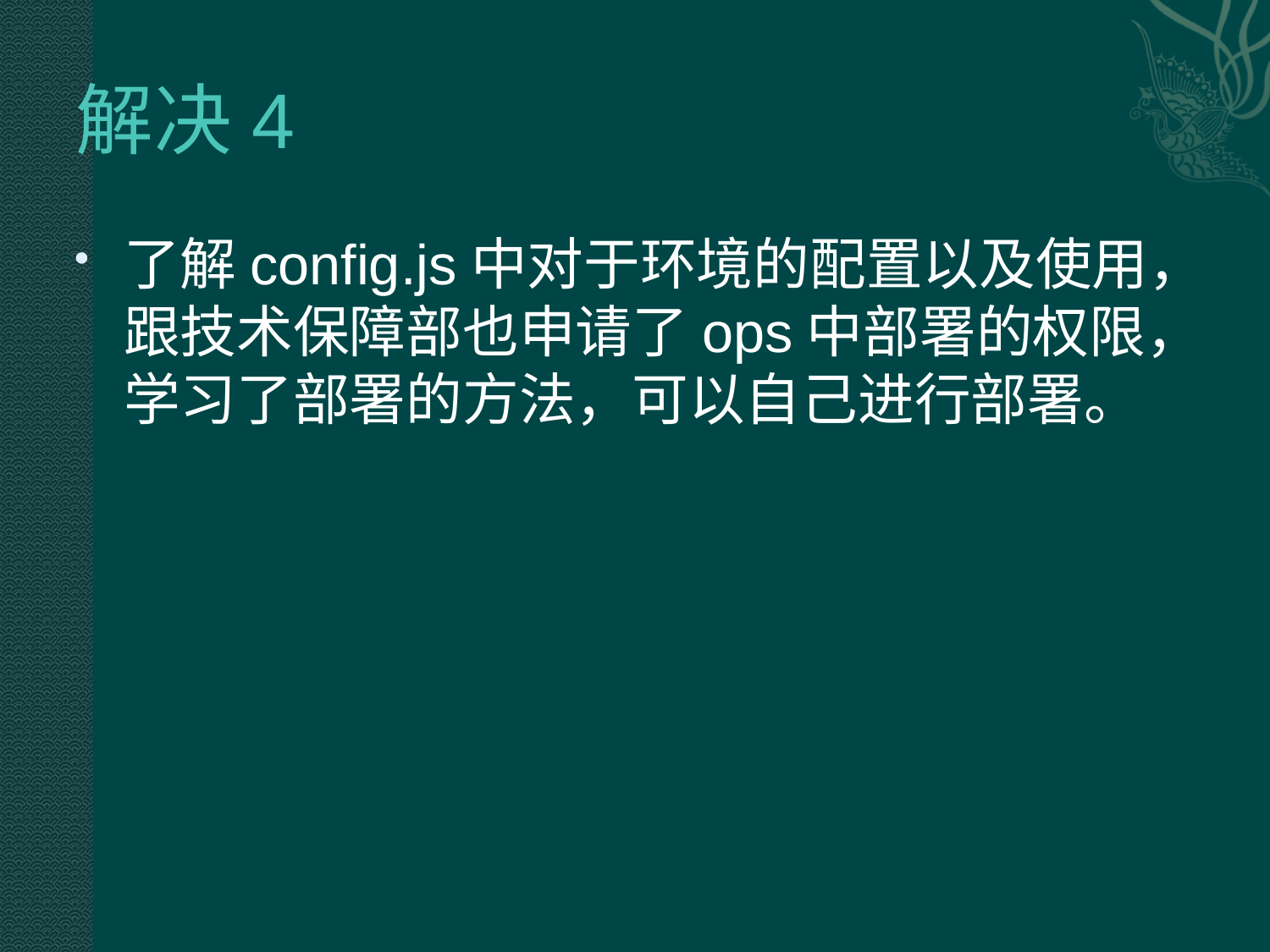

# 解决4
了解config.js中对于环境的配置以及使用，跟技术保障部也申请了ops中部署的权限，学习了部署的方法，可以自己进行部署。